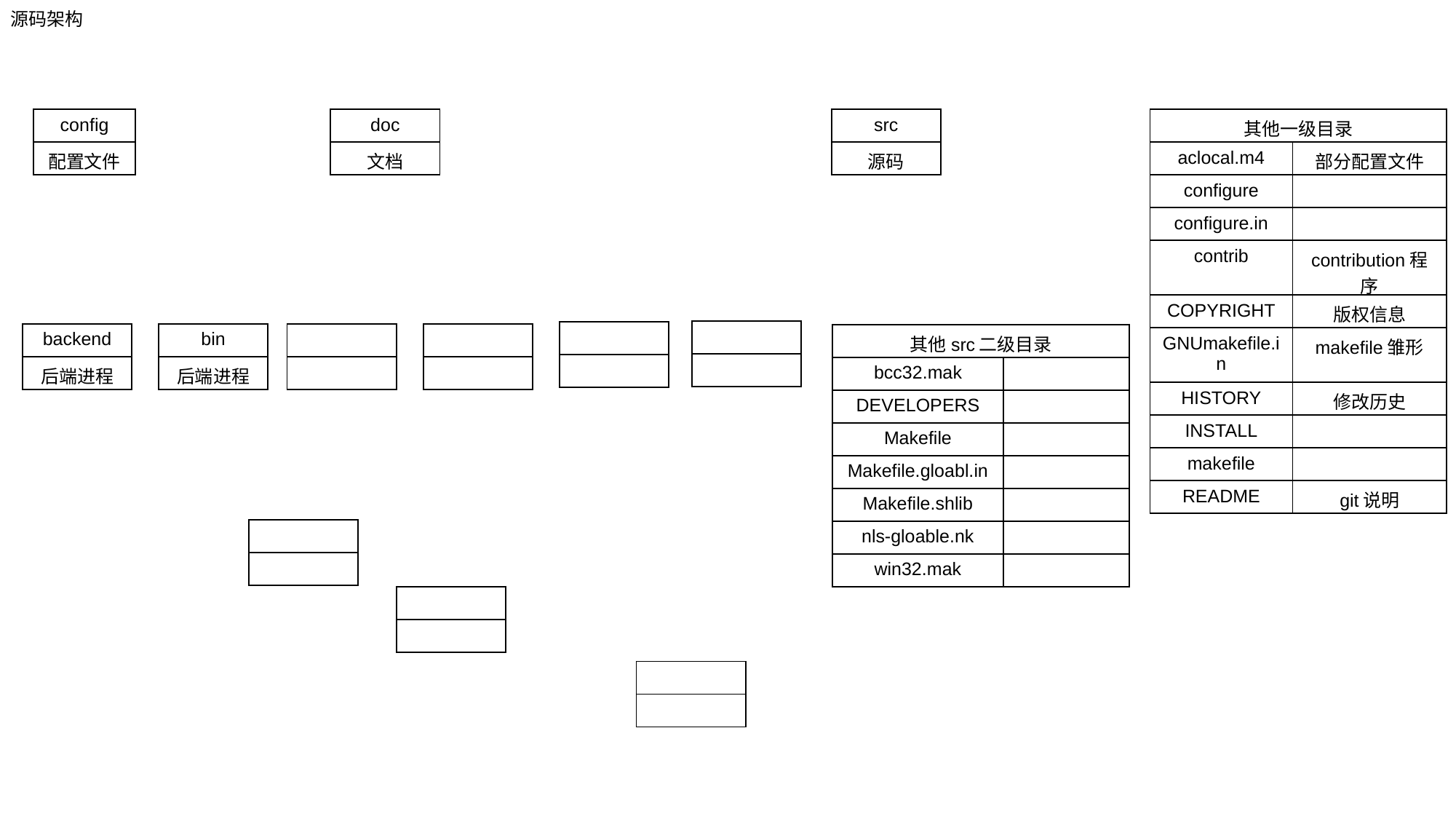

源码架构
| config |
| --- |
| 配置文件 |
| doc |
| --- |
| 文档 |
| src |
| --- |
| 源码 |
| 其他一级目录 |  |
| --- | --- |
| aclocal.m4 | 部分配置文件 |
| configure |  |
| configure.in |  |
| contrib | contribution程序 |
| COPYRIGHT | 版权信息 |
| GNUmakefile.in | makefile雏形 |
| HISTORY | 修改历史 |
| INSTALL |  |
| makefile |  |
| README | git说明 |
|  |
| --- |
|  |
|  |
| --- |
|  |
| backend |
| --- |
| 后端进程 |
| bin |
| --- |
| 后端进程 |
|  |
| --- |
|  |
|  |
| --- |
|  |
| 其他src二级目录 |  |
| --- | --- |
| bcc32.mak |  |
| DEVELOPERS |  |
| Makefile |  |
| Makefile.gloabl.in |  |
| Makefile.shlib |  |
| nls-gloable.nk |  |
| win32.mak |  |
|  |
| --- |
|  |
|  |
| --- |
|  |
|  |
| --- |
|  |